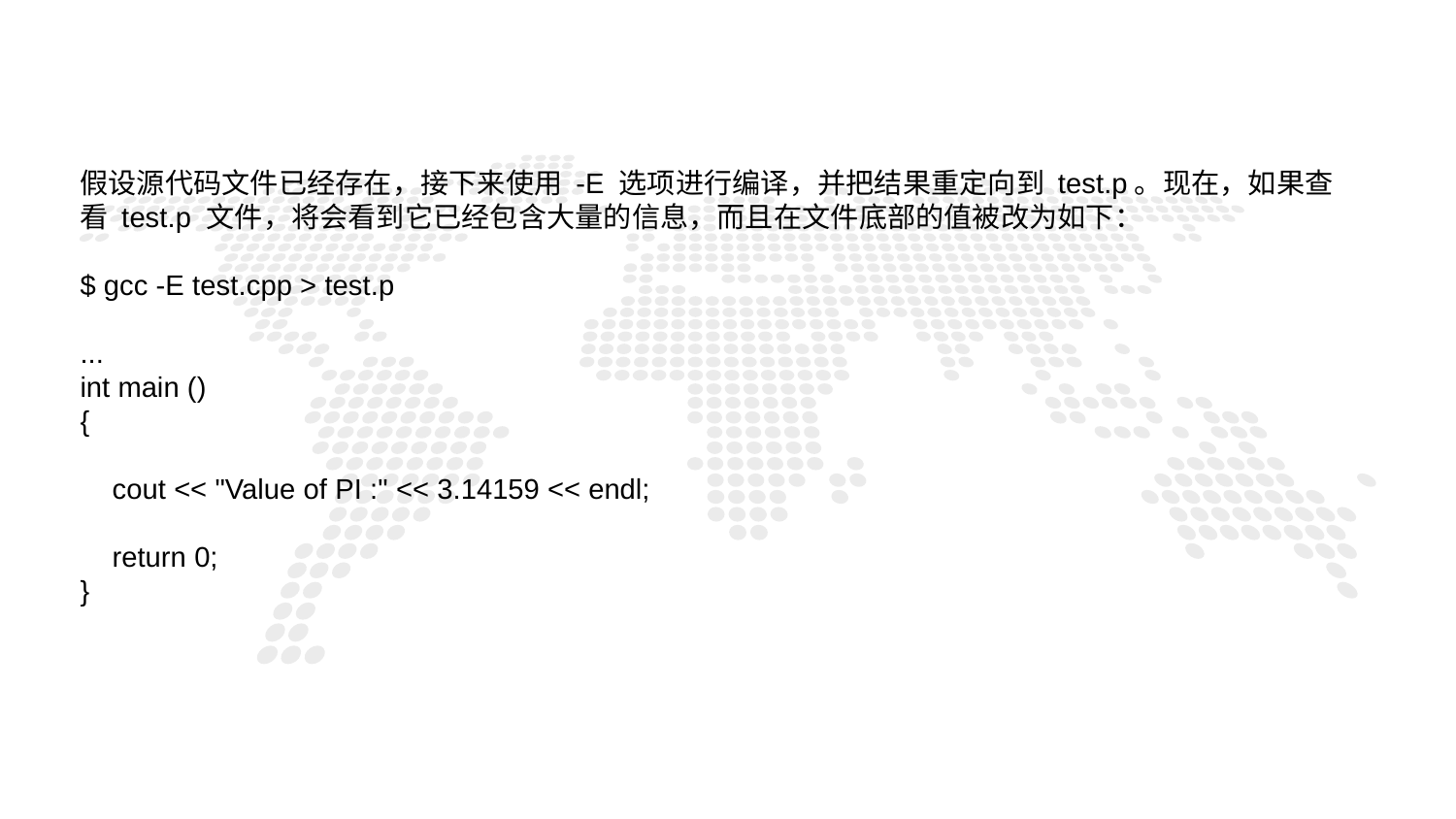

假设源代码文件已经存在，接下来使用 -E 选项进行编译，并把结果重定向到 test.p。现在，如果查看 test.p 文件，将会看到它已经包含大量的信息，而且在文件底部的值被改为如下：

$ gcc -E test.cpp > test.p

...
int main ()
{

    cout << "Value of PI :" << 3.14159 << endl;

    return 0;
}